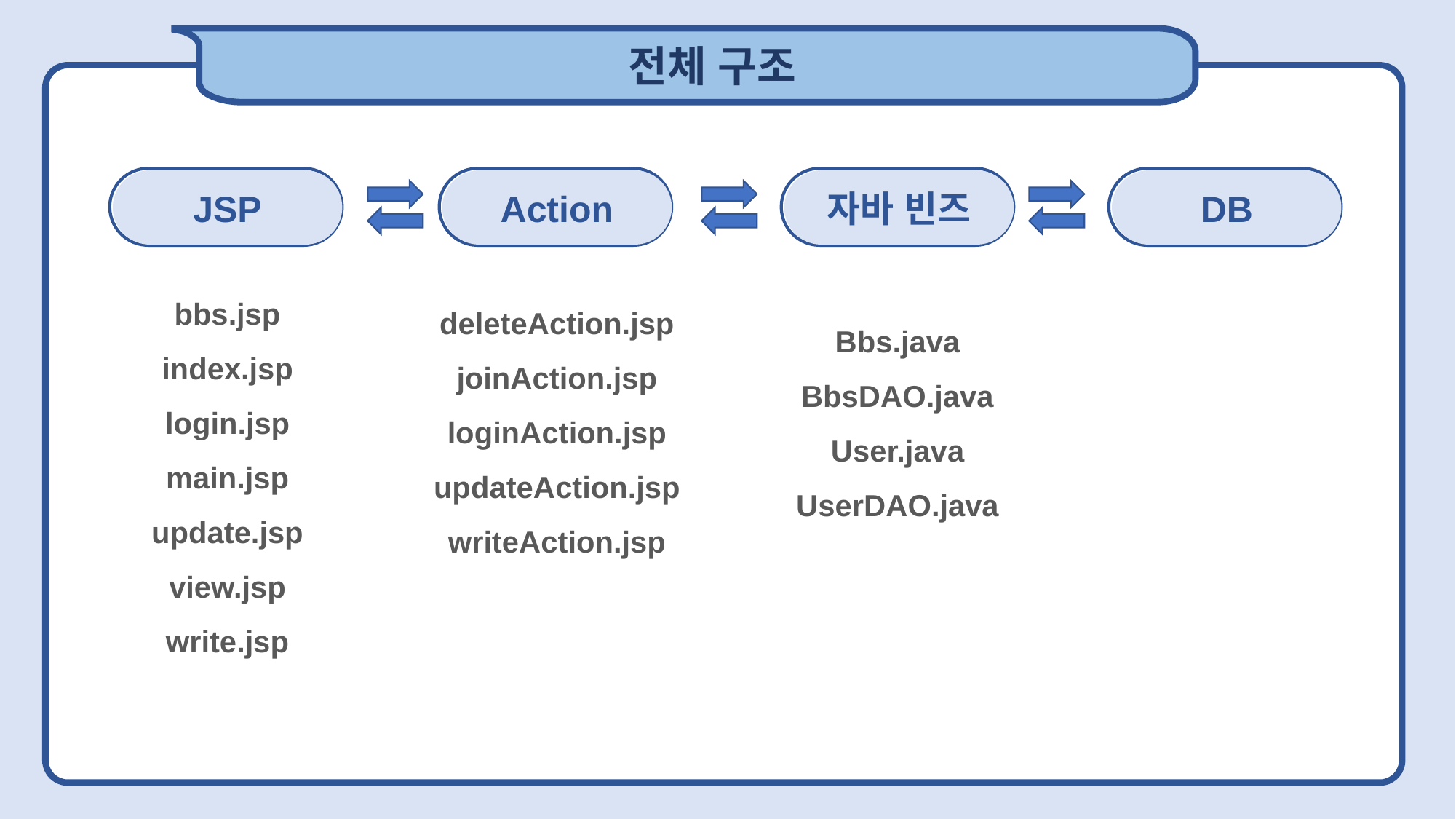

전체 구조
CONTENTS
JSP
CONTENTS
Action
CONTENTS
자바 빈즈
CONTENTS
DB

bbs.jsp
index.jsp
login.jsp
main.jsp
update.jsp
view.jsp
write.jsp
deleteAction.jsp
joinAction.jsp
loginAction.jsp
updateAction.jsp
writeAction.jsp
Bbs.java
BbsDAO.java
User.java
UserDAO.java